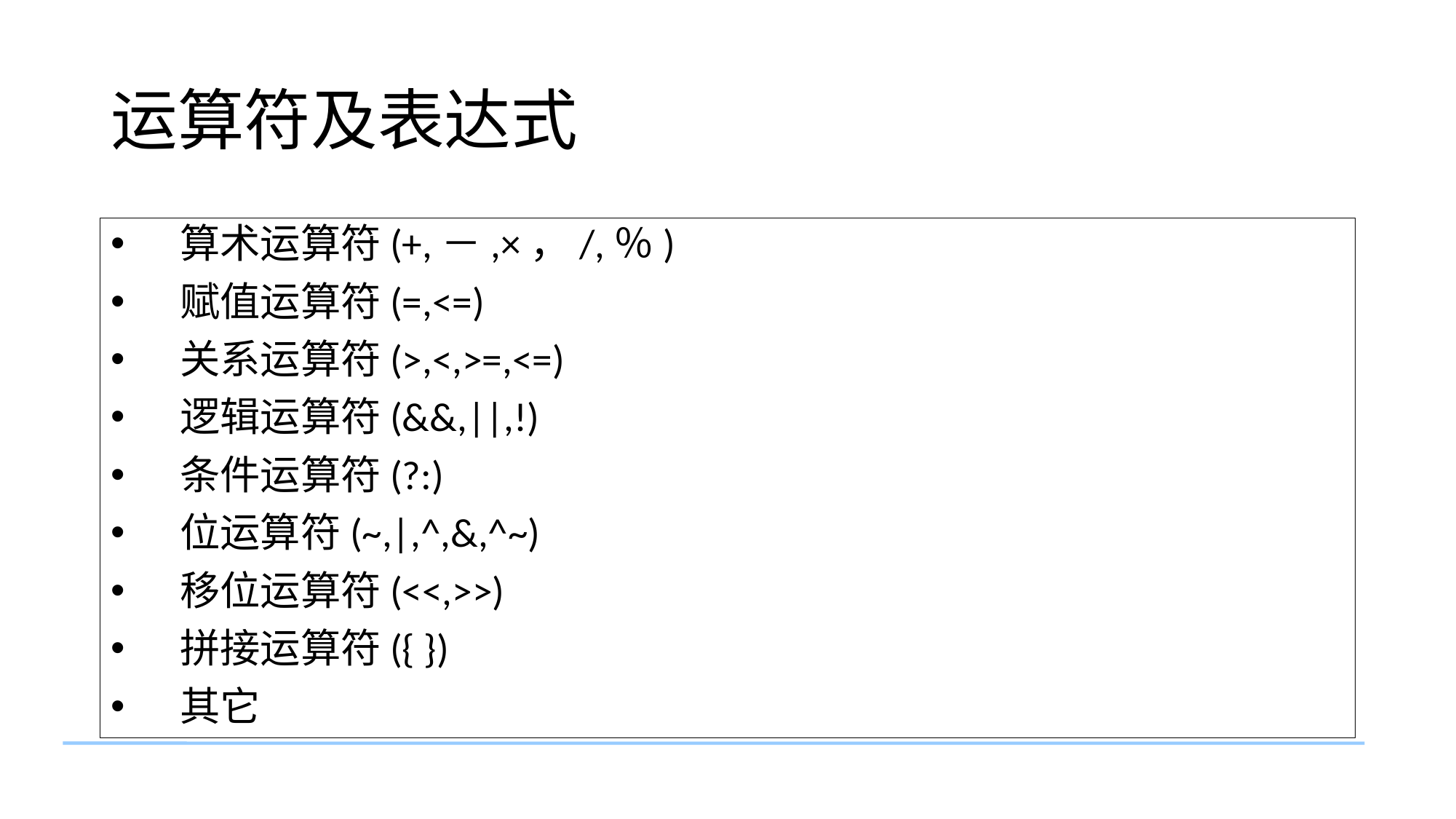

# 运算符及表达式
算术运算符(+,－,×，/,％)
赋值运算符(=,<=)
关系运算符(>,<,>=,<=)
逻辑运算符(&&,||,!)
条件运算符(?:)
位运算符(~,|,^,&,^~)
移位运算符(<<,>>)
拼接运算符({ })
其它